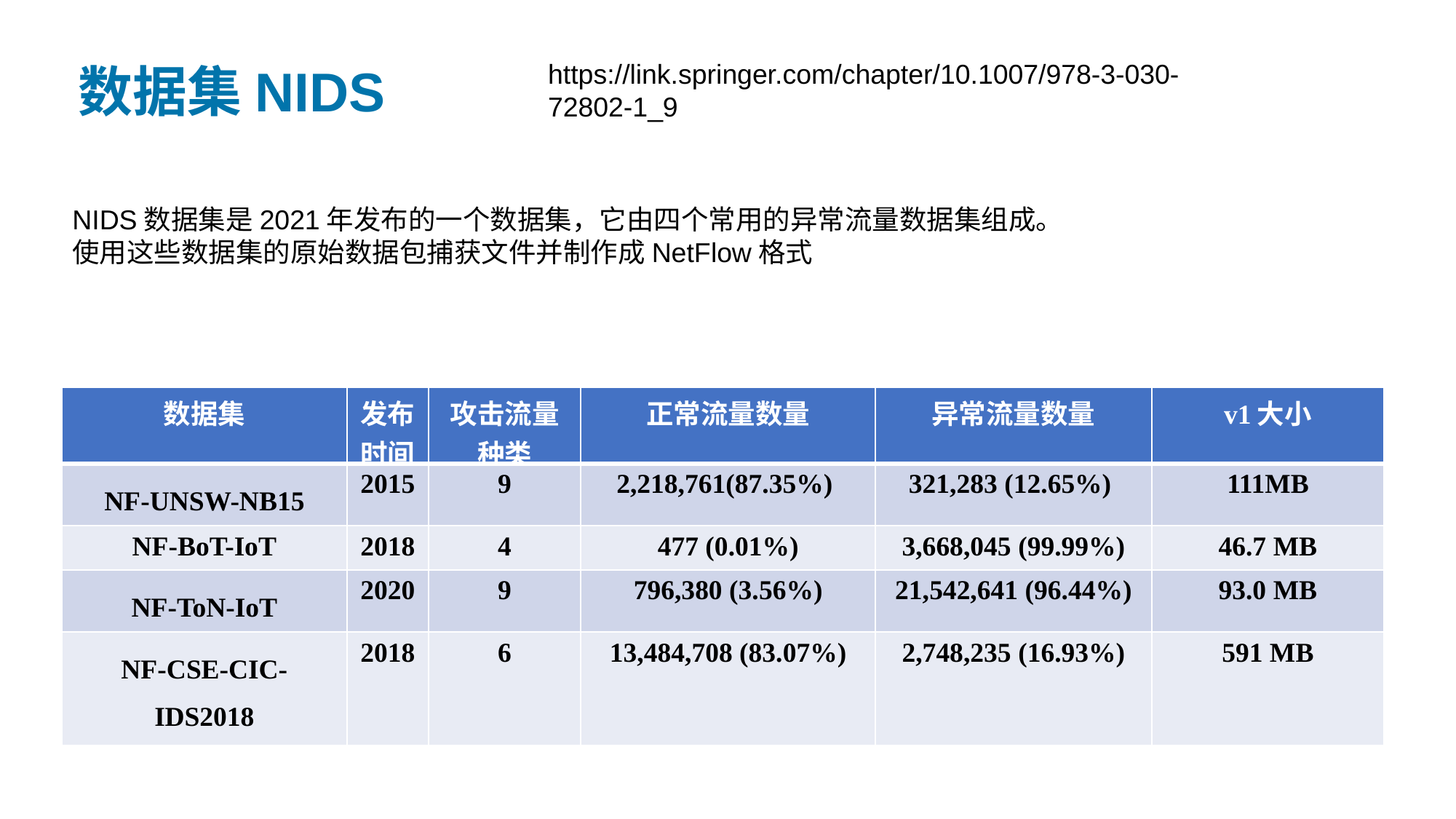

数据集NIDS
https://link.springer.com/chapter/10.1007/978-3-030-72802-1_9
NIDS数据集是2021年发布的一个数据集，它由四个常用的异常流量数据集组成。
使用这些数据集的原始数据包捕获文件并制作成NetFlow格式
| 数据集 | 发布时间 | 攻击流量种类 | 正常流量数量 | 异常流量数量 | v1大小 |
| --- | --- | --- | --- | --- | --- |
| NF-UNSW-NB15 | 2015 | 9 | 2,218,761(87.35%) | 321,283 (12.65%) | 111MB |
| NF-BoT-IoT | 2018 | 4 | 477 (0.01%) | 3,668,045 (99.99%) | 46.7 MB |
| NF-ToN-IoT | 2020 | 9 | 796,380 (3.56%) | 21,542,641 (96.44%) | 93.0 MB |
| NF-CSE-CIC-IDS2018 | 2018 | 6 | 13,484,708 (83.07%) | 2,748,235 (16.93%) | 591 MB |